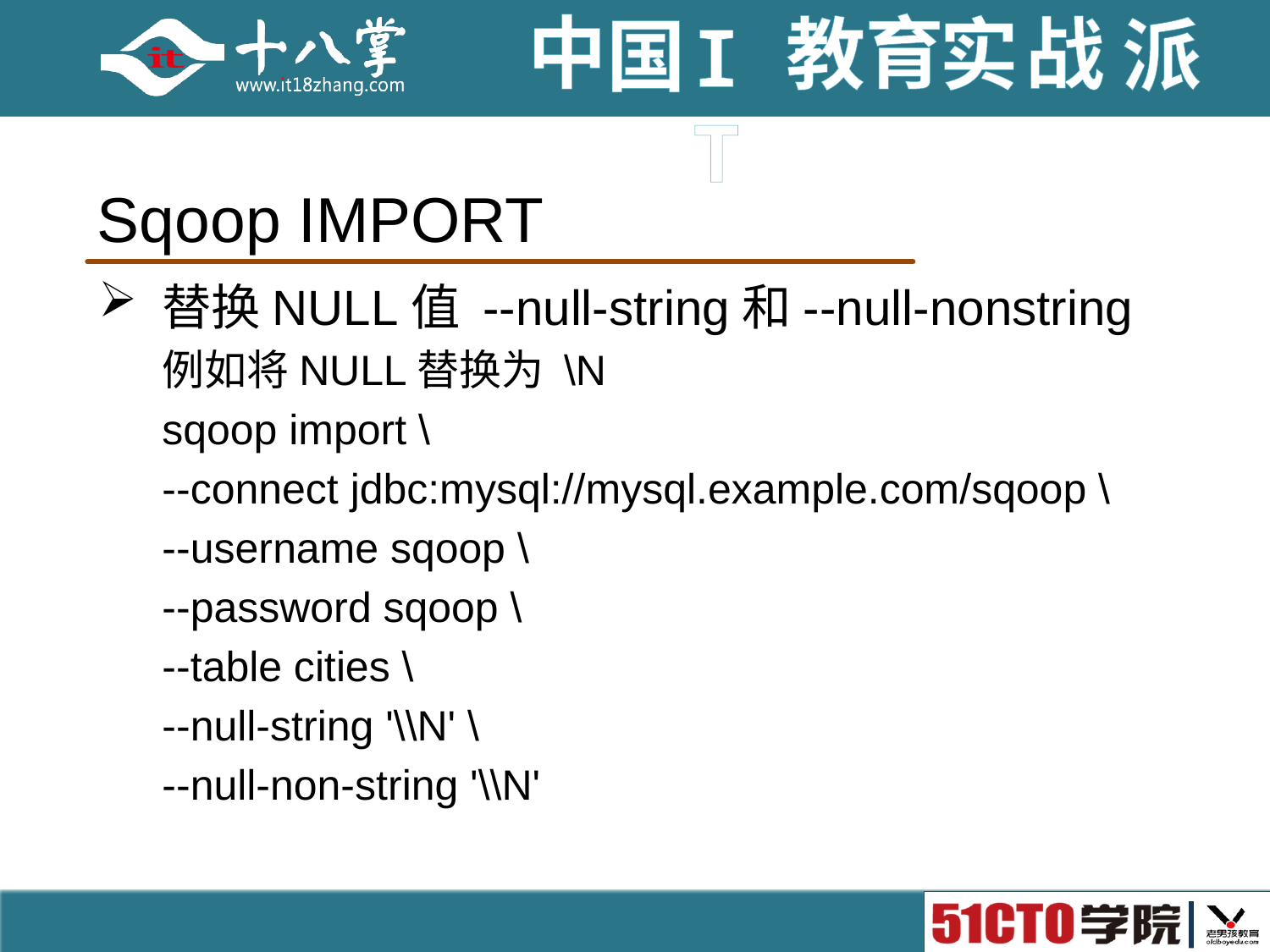

# Sqoop IMPORT
替换NULL值 --null-string和--null-nonstring
例如将NULL替换为 \N
sqoop import \
--connect jdbc:mysql://mysql.example.com/sqoop \
--username sqoop \
--password sqoop \
--table cities \
--null-string '\\N' \
--null-non-string '\\N'